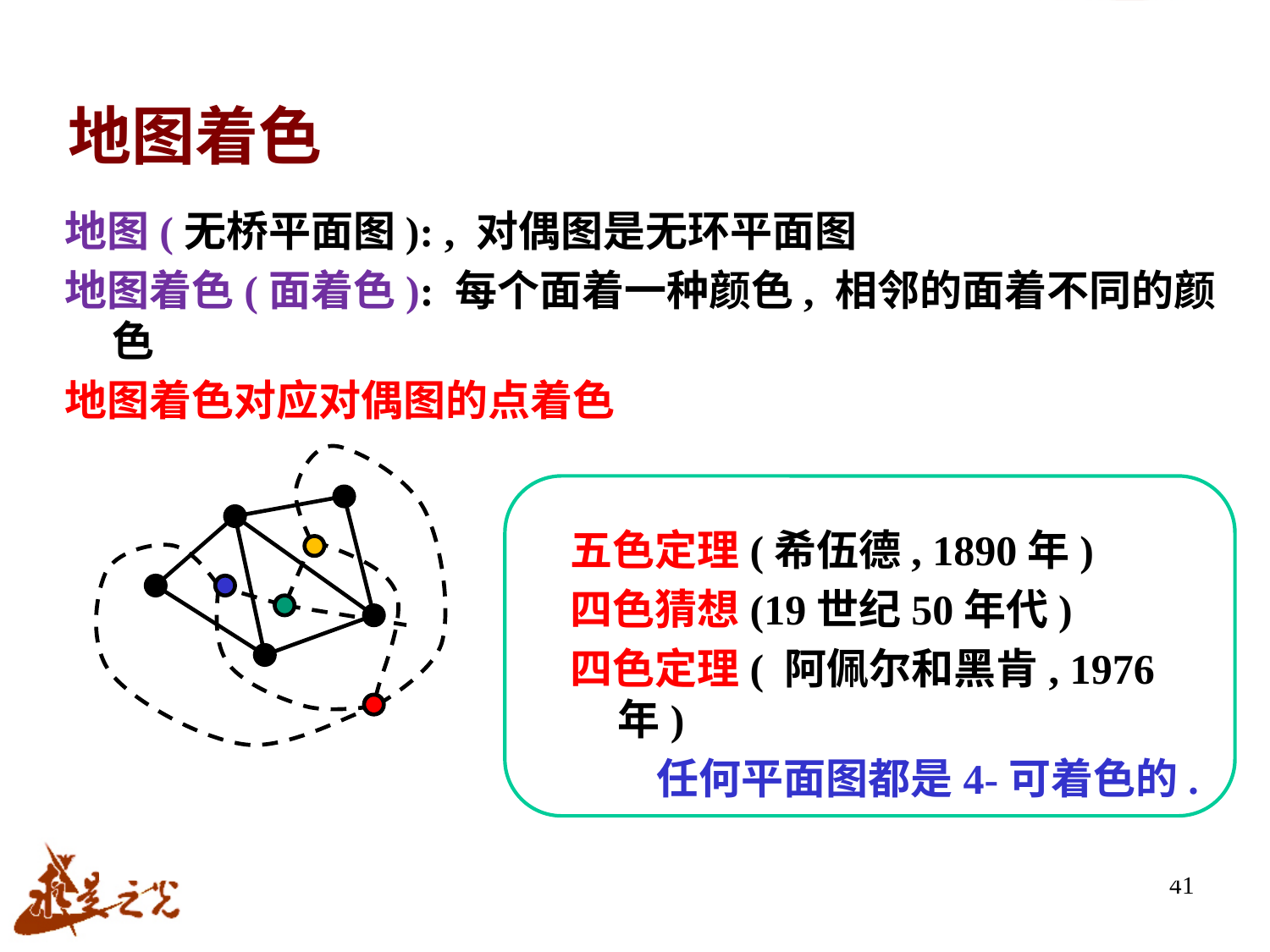

# 地图着色
地图(无桥平面图): , 对偶图是无环平面图
地图着色(面着色): 每个面着一种颜色, 相邻的面着不同的颜色
地图着色对应对偶图的点着色

五色定理(希伍德, 1890年)
四色猜想(19世纪50年代)
四色定理( 阿佩尔和黑肯, 1976年)
        任何平面图都是4-可着色的.

41